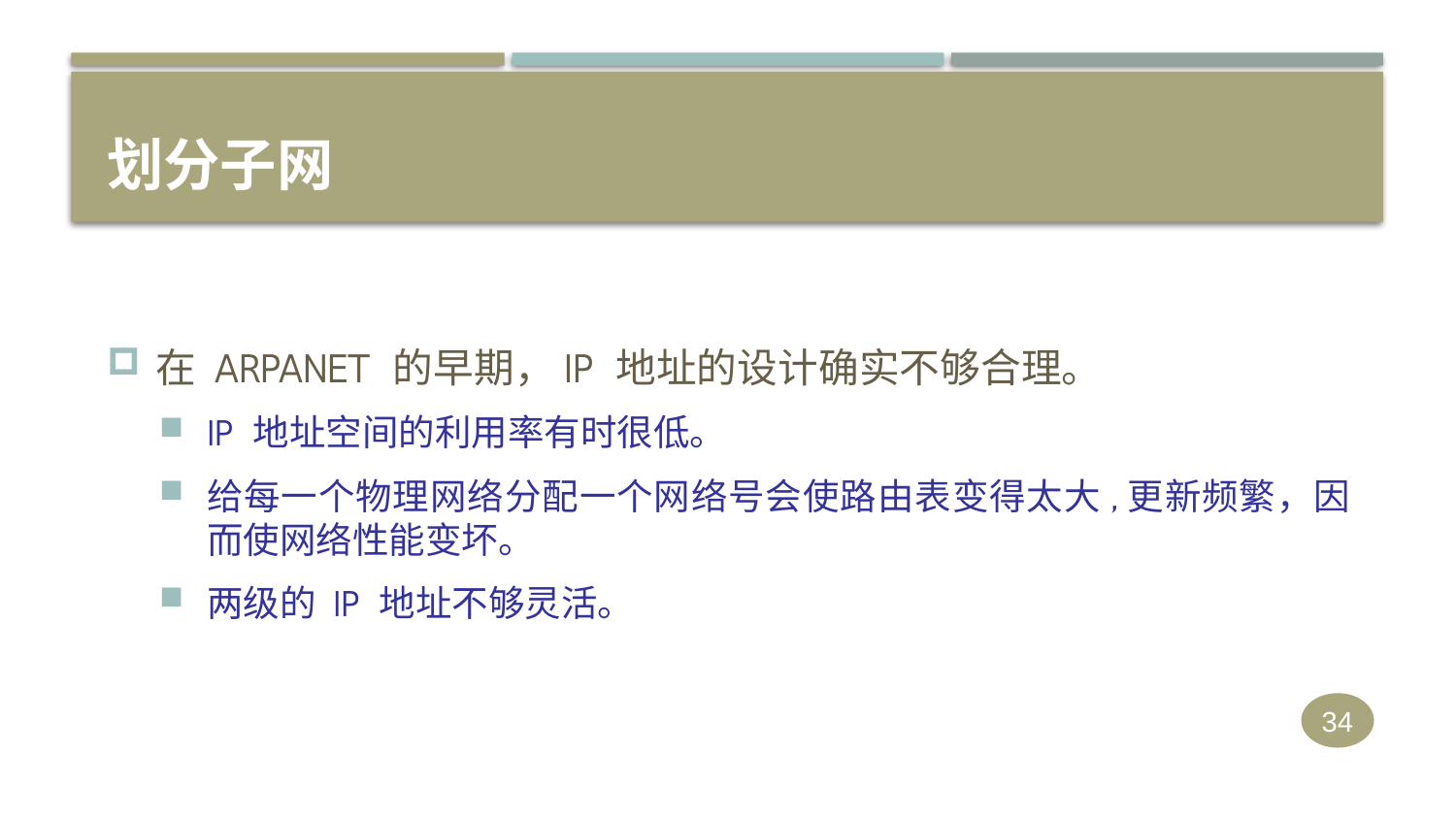

# 划分子网
在 ARPANET 的早期，IP 地址的设计确实不够合理。
IP 地址空间的利用率有时很低。
给每一个物理网络分配一个网络号会使路由表变得太大,更新频繁，因而使网络性能变坏。
两级的 IP 地址不够灵活。
34